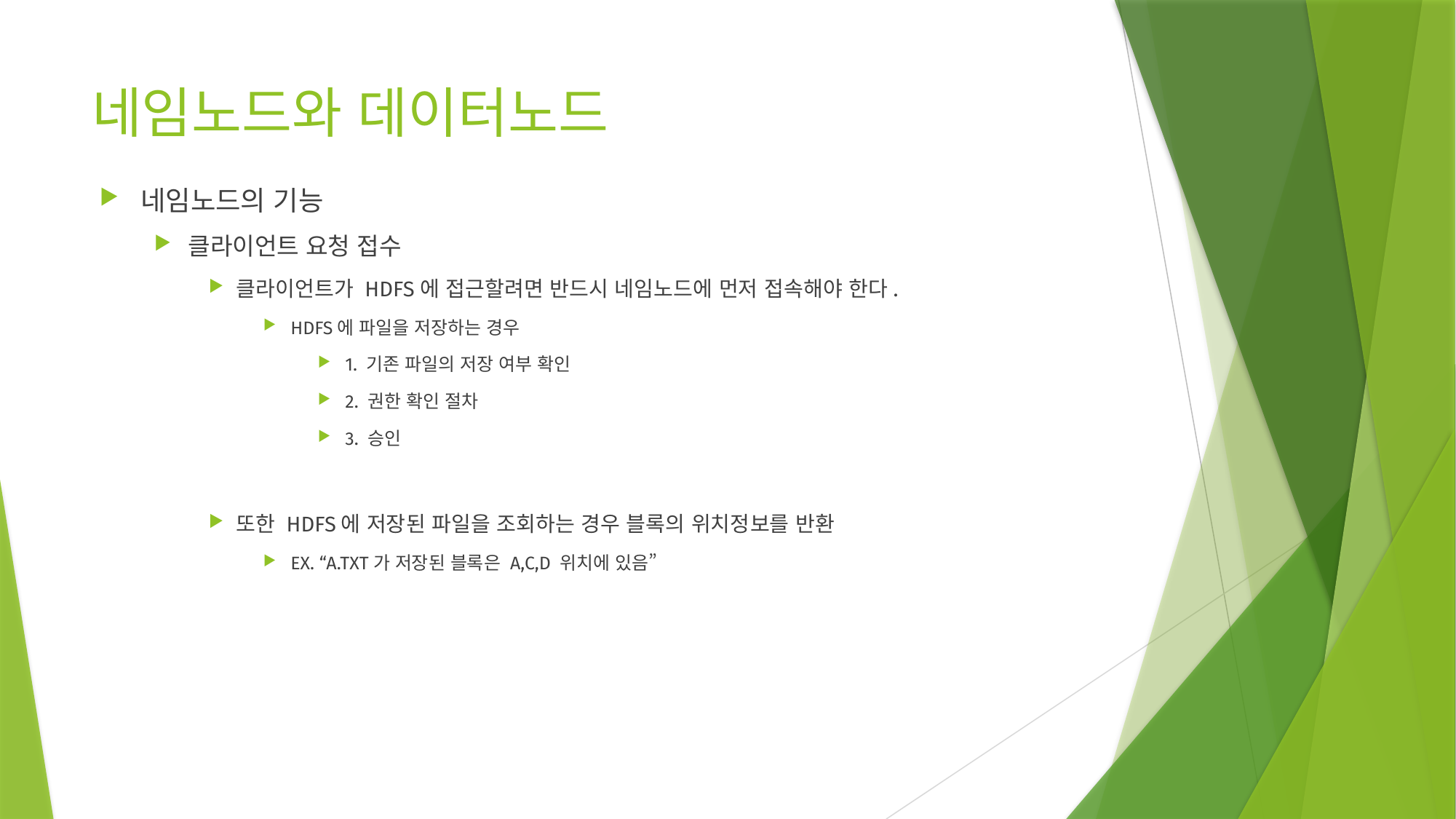

# 네임노드와 데이터노드
네임노드의 기능
클라이언트 요청 접수
클라이언트가 HDFS에 접근할려면 반드시 네임노드에 먼저 접속해야 한다.
HDFS에 파일을 저장하는 경우
1. 기존 파일의 저장 여부 확인
2. 권한 확인 절차
3. 승인

또한 HDFS에 저장된 파일을 조회하는 경우 블록의 위치정보를 반환
EX. “A.TXT가 저장된 블록은 A,C,D 위치에 있음”